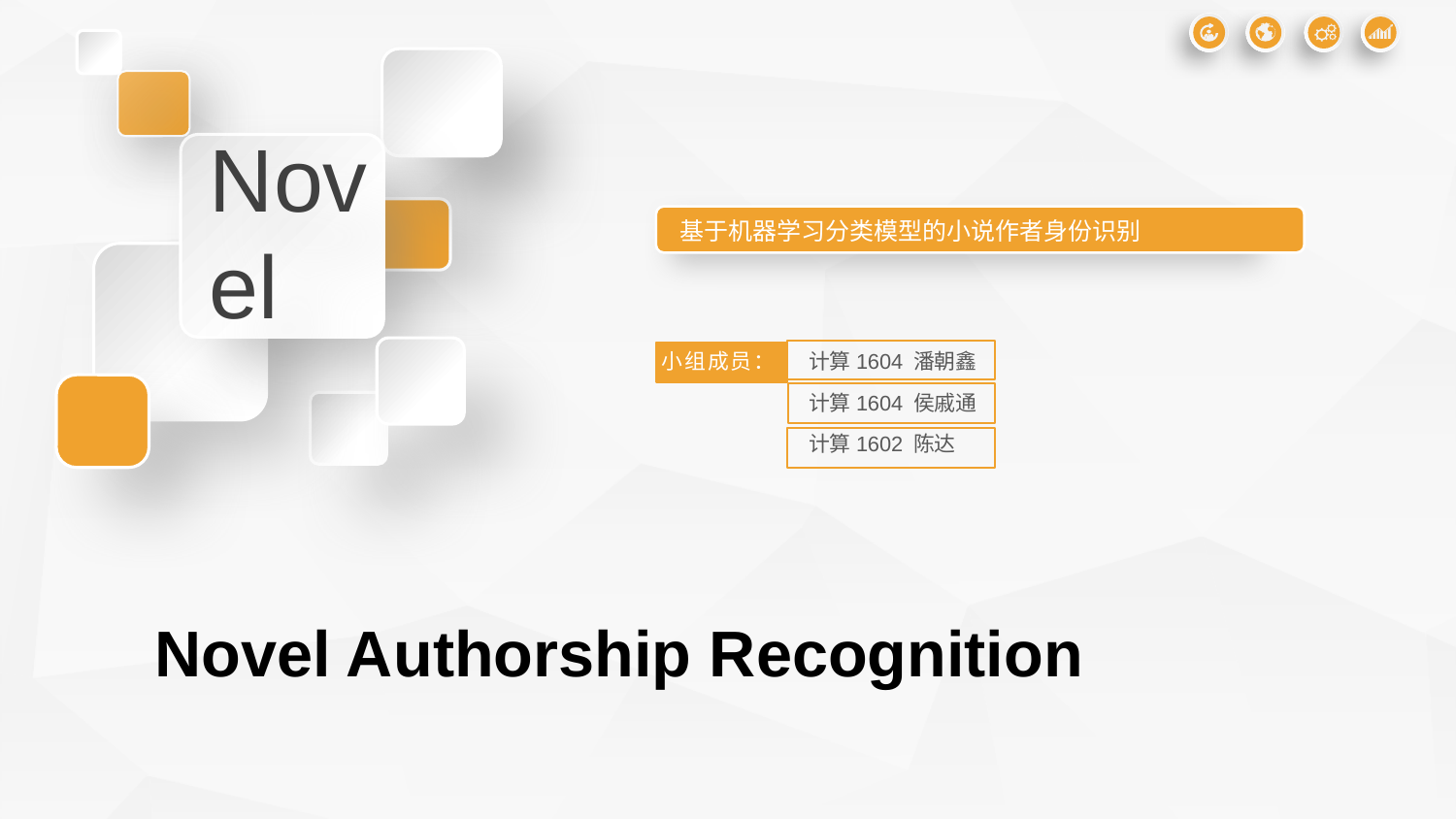

Novel

基于机器学习分类模型的小说作者身份识别

计算1604 潘朝鑫
小组成员：

计算1604 侯戚通

计算1602 陈达
Novel Authorship Recognition